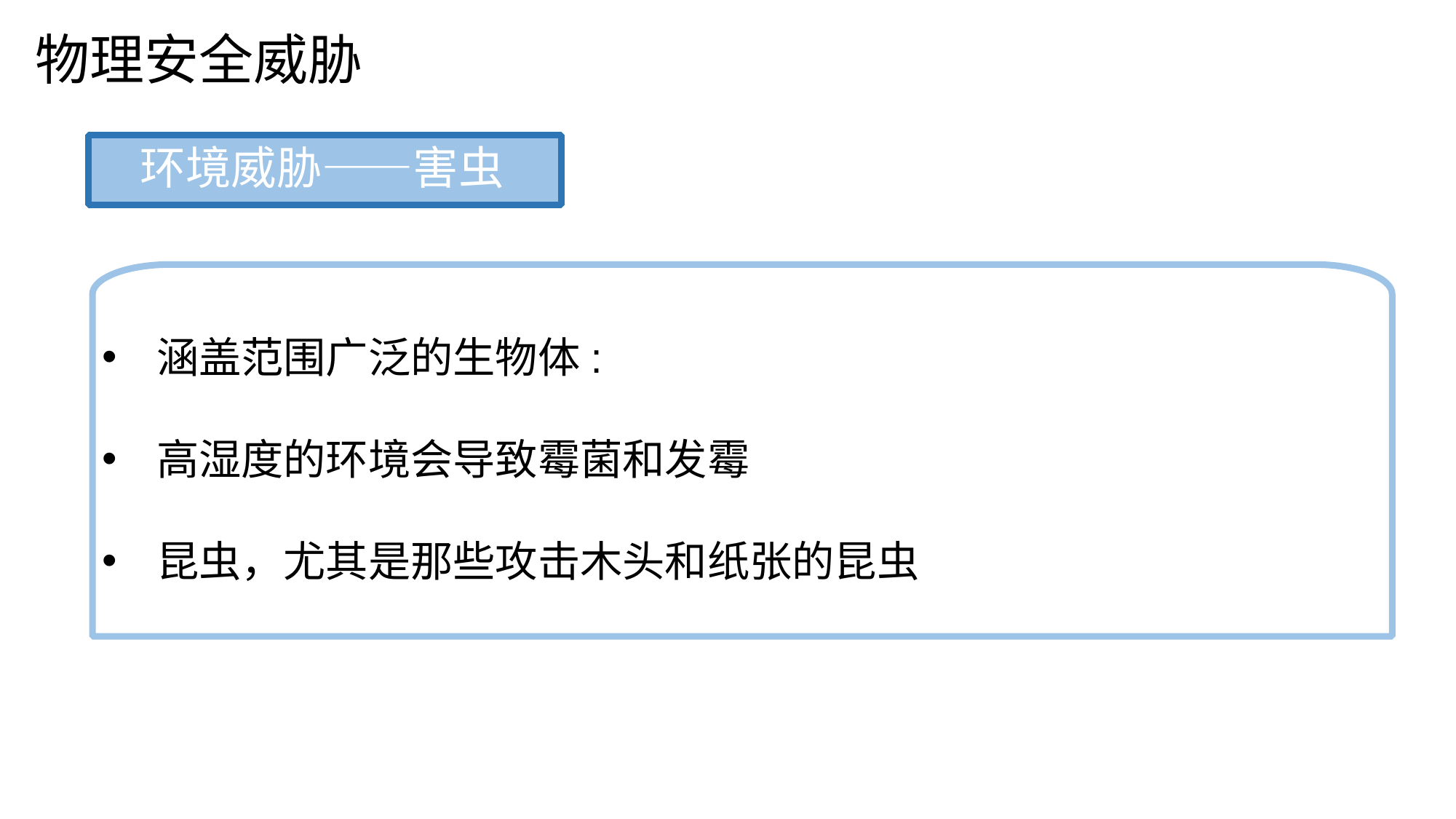

物理安全威胁

环境威胁——害虫
涵盖范围广泛的生物体:
高湿度的环境会导致霉菌和发霉
昆虫，尤其是那些攻击木头和纸张的昆虫